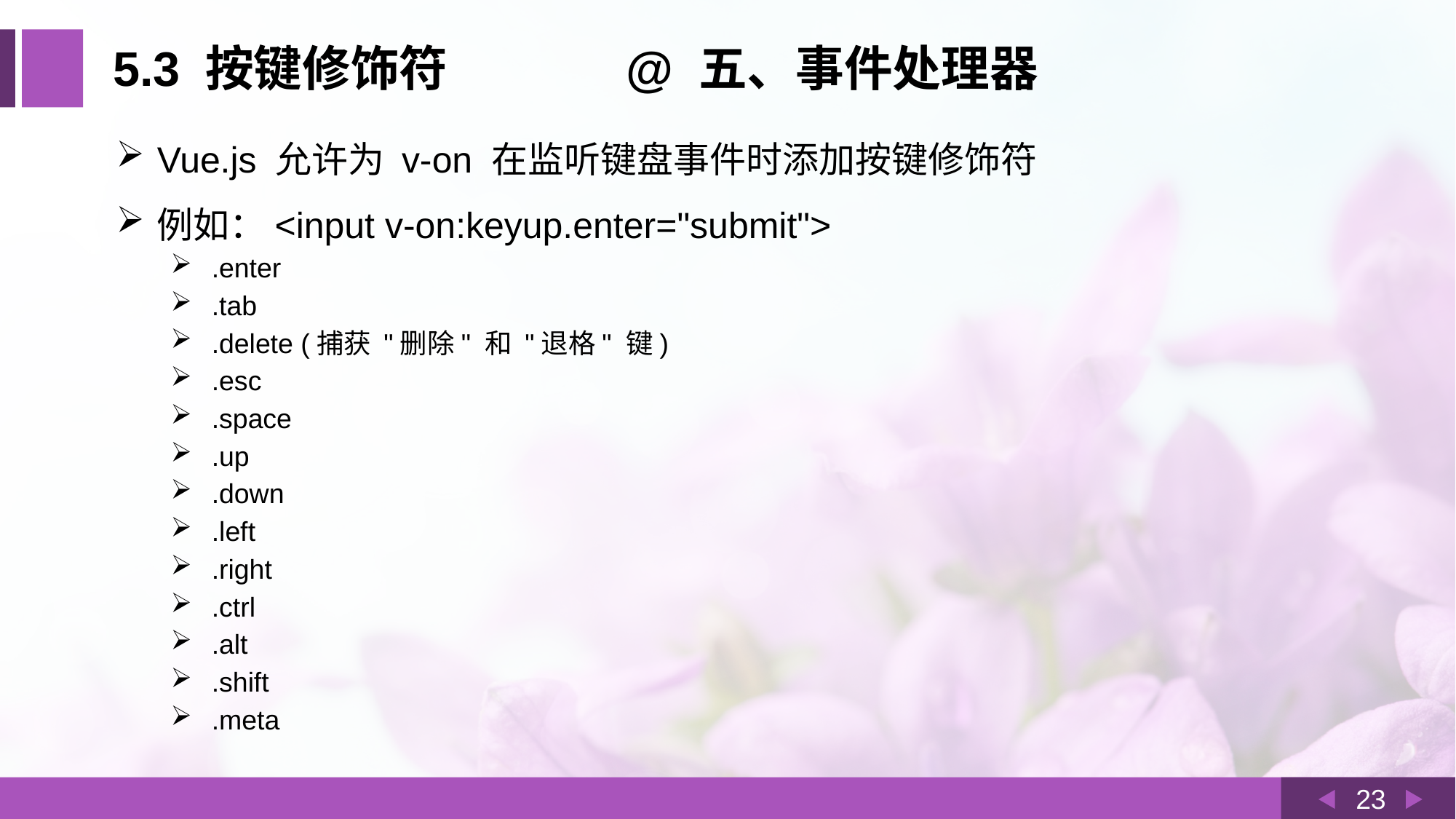

5.3 按键修饰符               @ 五、事件处理器
Vue.js 允许为 v-on 在监听键盘事件时添加按键修饰符
例如：<input v-on:keyup.enter="submit">
.enter
.tab
.delete (捕获 "删除" 和 "退格" 键)
.esc
.space
.up
.down
.left
.right
.ctrl
.alt
.shift
.meta